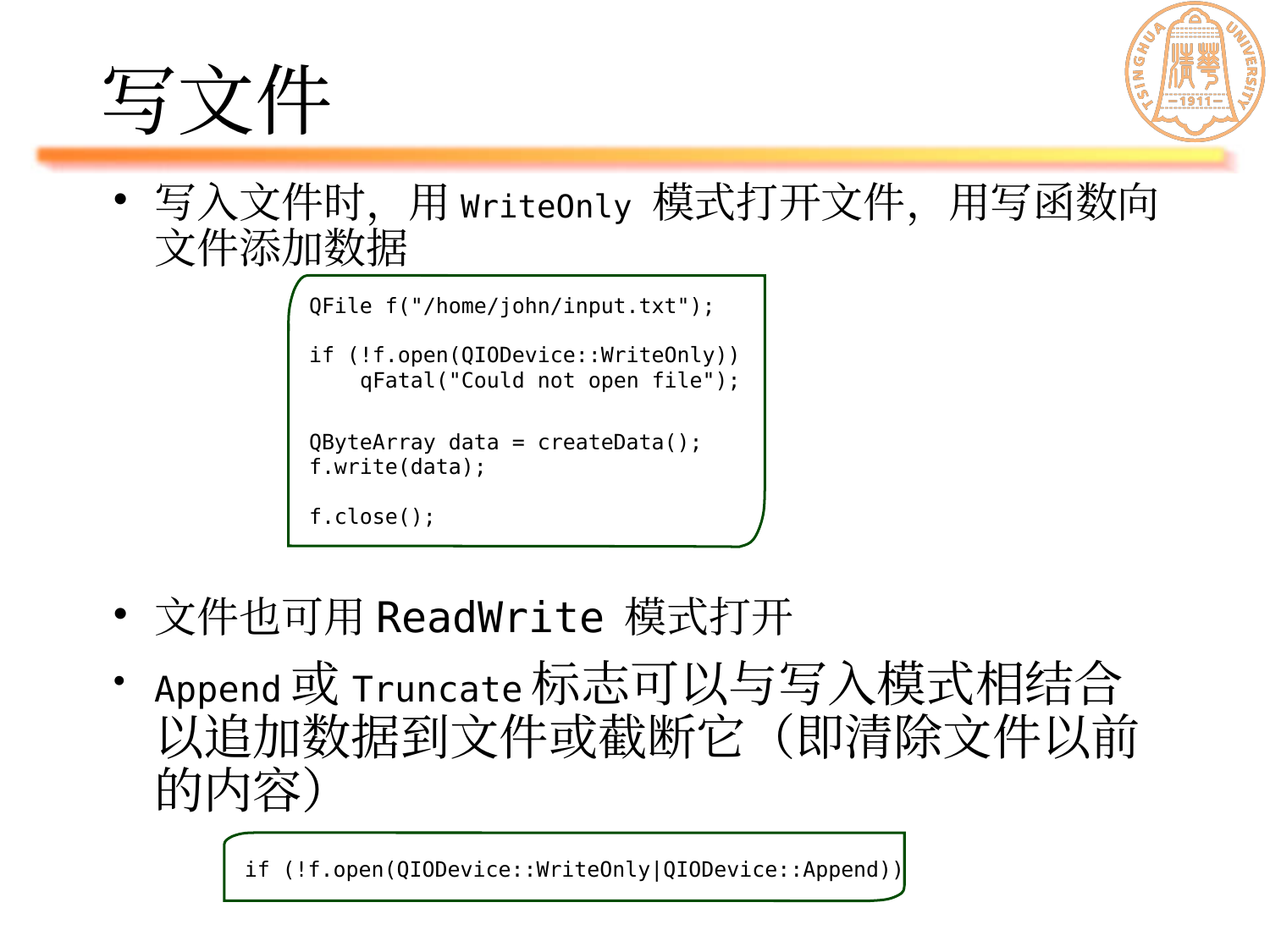

# 写文件
写入文件时，用WriteOnly 模式打开文件，用写函数向文件添加数据

文件也可用ReadWrite 模式打开
Append或Truncate标志可以与写入模式相结合以追加数据到文件或截断它（即清除文件以前的内容）

QFile f("/home/john/input.txt");

if (!f.open(QIODevice::WriteOnly))
    qFatal("Could not open file");

QByteArray data = createData();
f.write(data);

f.close();

if (!f.open(QIODevice::WriteOnly|QIODevice::Append))